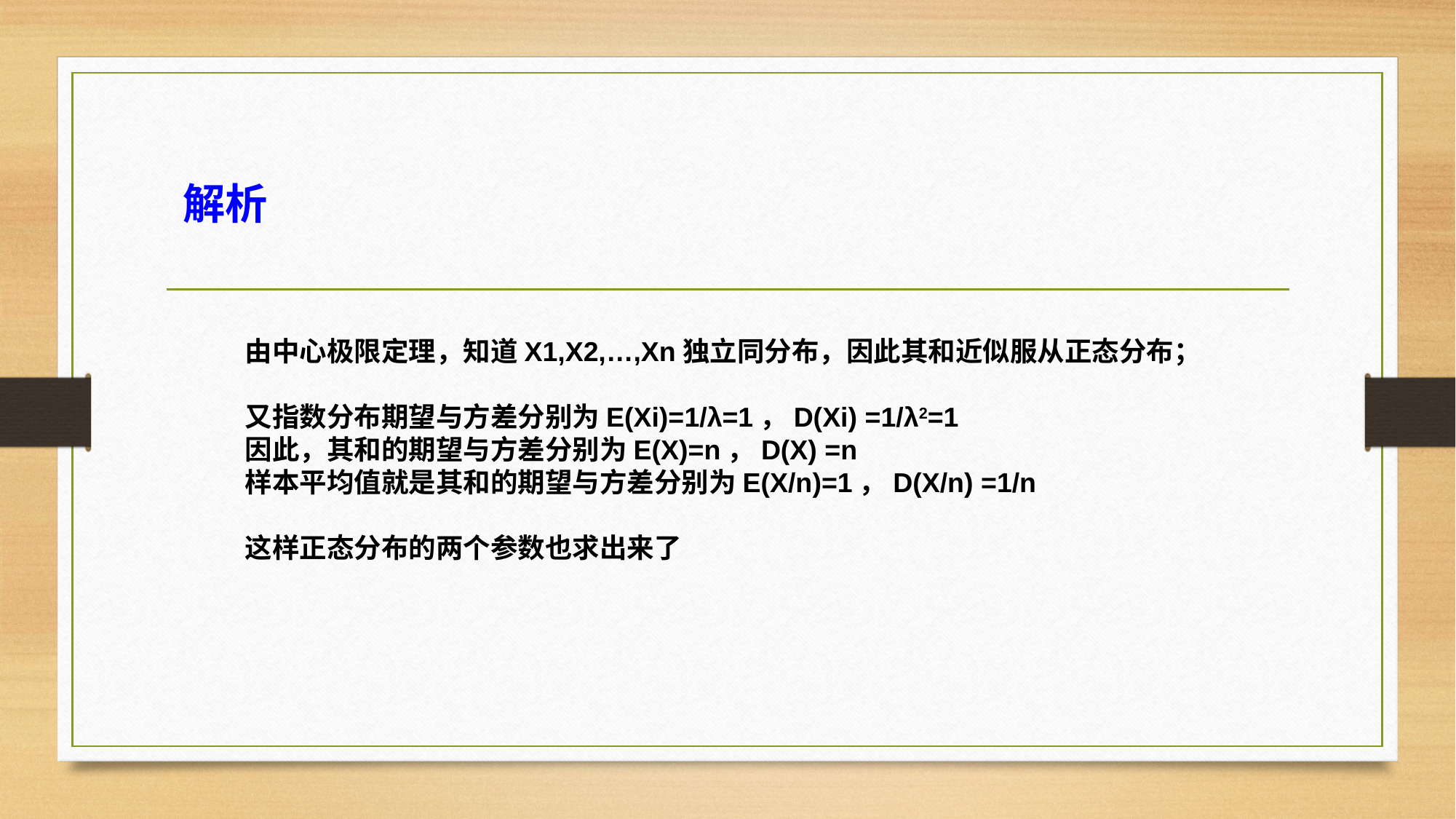

解析
由中心极限定理，知道X1,X2,…,Xn独立同分布，因此其和近似服从正态分布；

又指数分布期望与方差分别为E(Xi)=1/λ=1，D(Xi) =1/λ2=1
因此，其和的期望与方差分别为E(X)=n，D(X) =n
样本平均值就是其和的期望与方差分别为E(X/n)=1，D(X/n) =1/n

这样正态分布的两个参数也求出来了